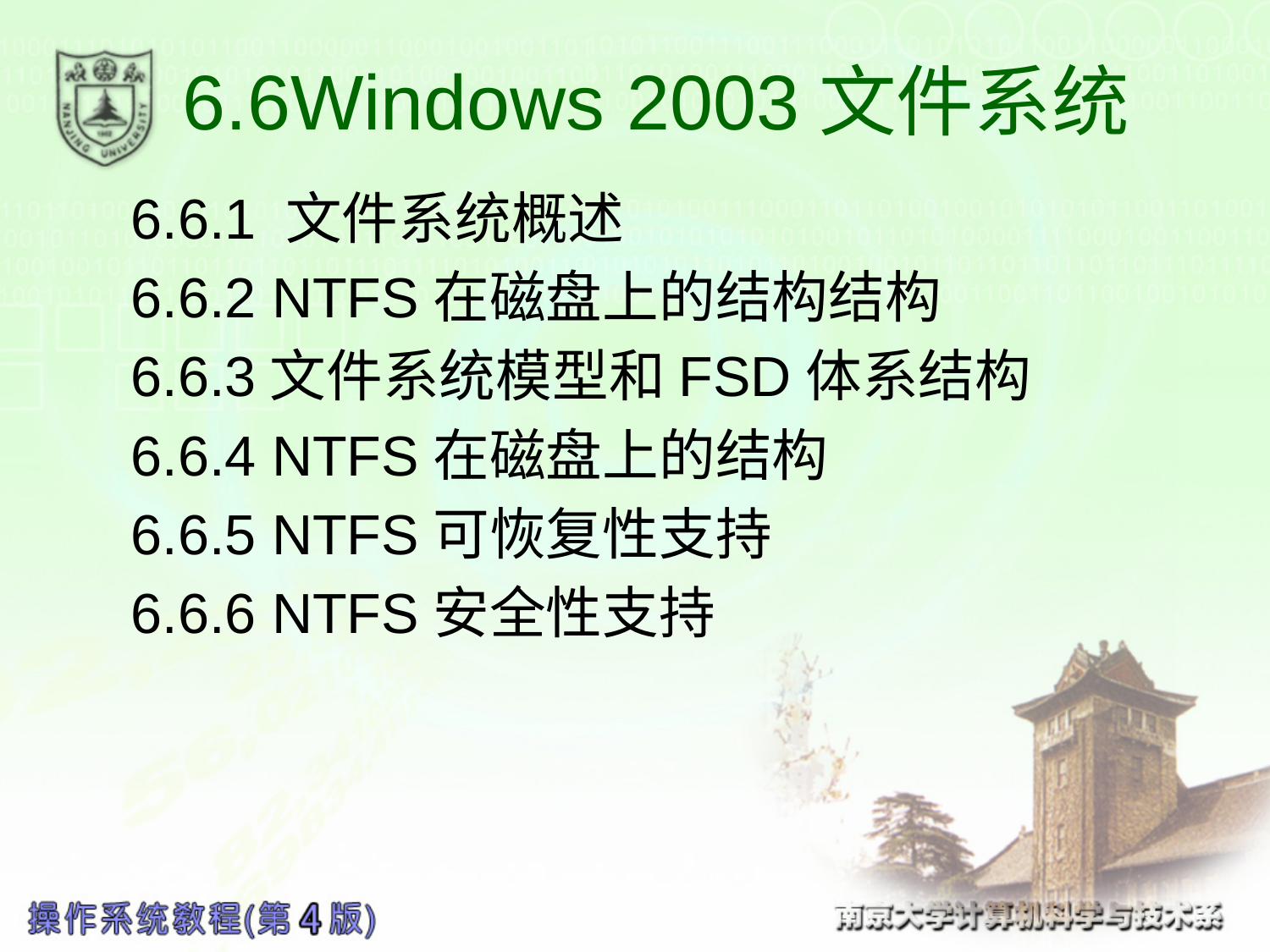

# 6.6Windows 2003文件系统
6.6.1 文件系统概述
6.6.2 NTFS在磁盘上的结构结构
6.6.3文件系统模型和FSD体系结构
6.6.4 NTFS在磁盘上的结构
6.6.5 NTFS可恢复性支持
6.6.6 NTFS安全性支持